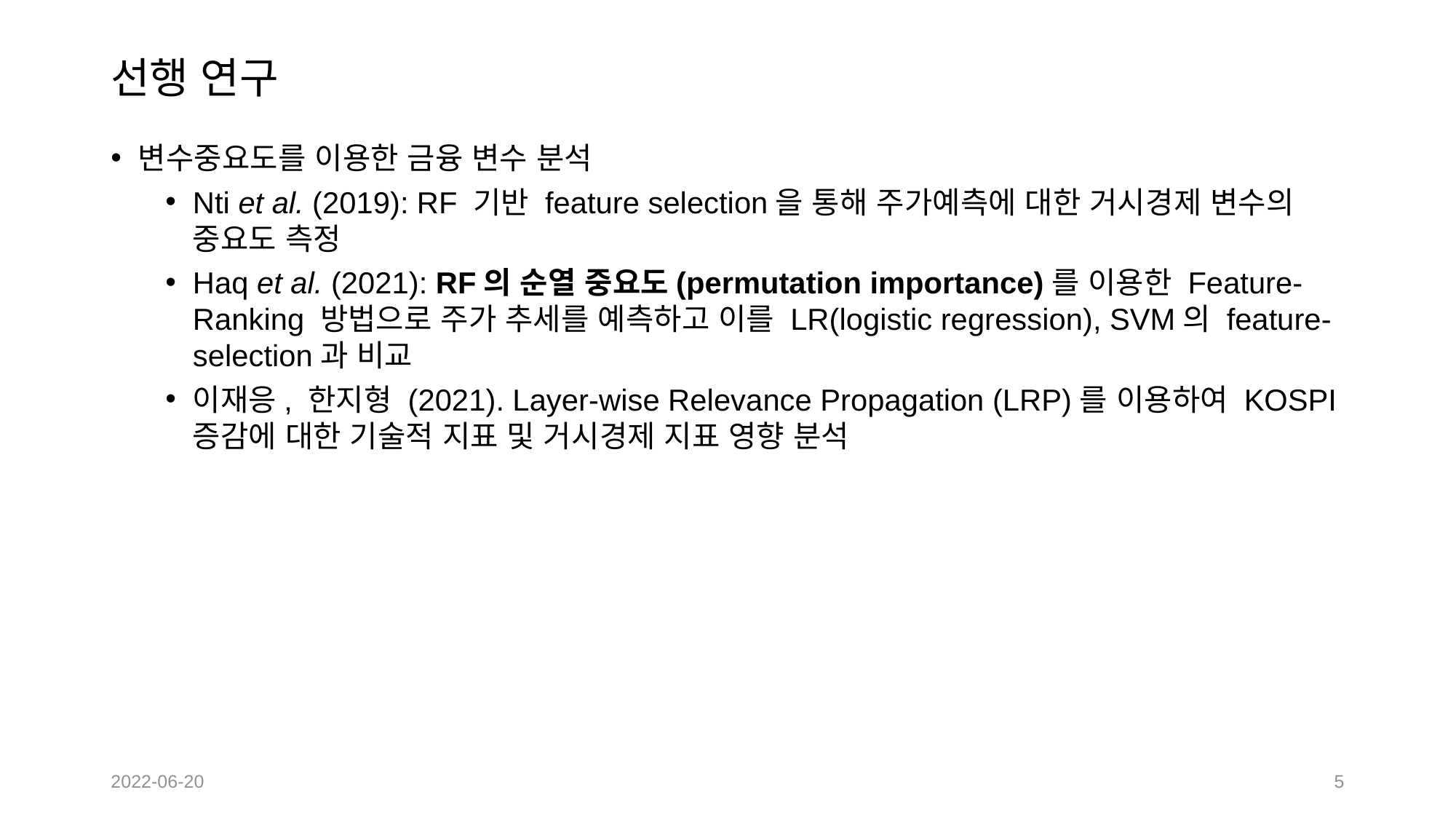

# 선행 연구
변수중요도를 이용한 금융 변수 분석
Nti et al. (2019): RF 기반 feature selection을 통해 주가예측에 대한 거시경제 변수의 중요도 측정
Haq et al. (2021): RF의 순열 중요도(permutation importance)를 이용한 Feature-Ranking 방법으로 주가 추세를 예측하고 이를 LR(logistic regression), SVM의 feature-selection과 비교
이재응, 한지형 (2021). Layer-wise Relevance Propagation (LRP)를 이용하여 KOSPI 증감에 대한 기술적 지표 및 거시경제 지표 영향 분석

2022-06-20
5